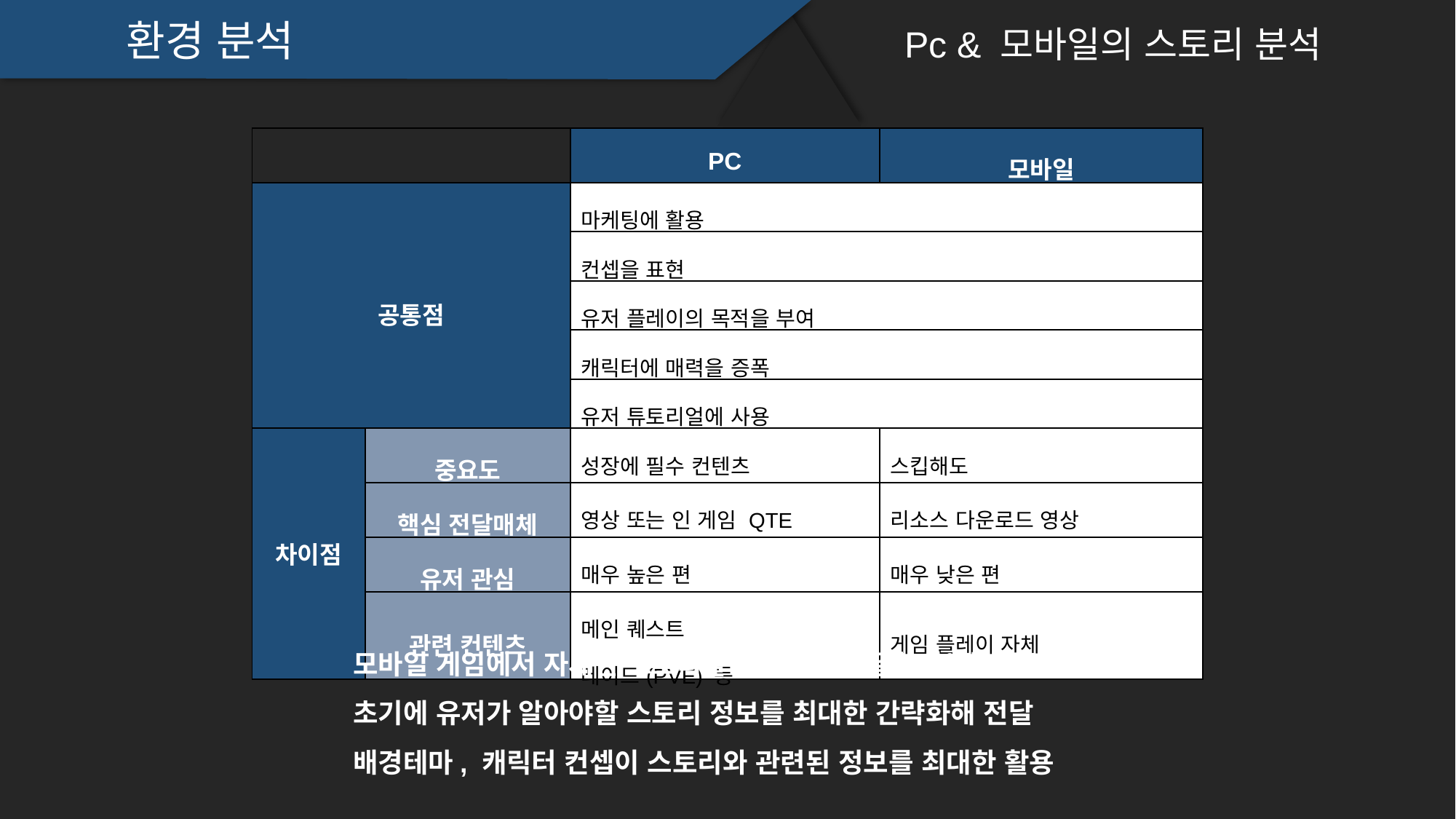

환경 분석
Pc & 모바일의 스토리 분석
|  |  | PC | 모바일 |
| --- | --- | --- | --- |
| 공통점 |  | 마케팅에 활용 |  |
|  |  | 컨셉을 표현 |  |
|  |  | 유저 플레이의 목적을 부여 |  |
|  |  | 캐릭터에 매력을 증폭 |  |
|  |  | 유저 튜토리얼에 사용 |  |
| 차이점 | 중요도 | 성장에 필수 컨텐츠 | 스킵해도 |
|  | 핵심 전달매체 | 영상 또는 인 게임 QTE | 리소스 다운로드 영상 |
|  | 유저 관심 | 매우 높은 편 | 매우 낮은 편 |
|  | 관련 컨텐츠 | 메인 퀘스트 레이드(PVE) 등 | 게임 플레이 자체 |
모바일 게임에서 자세한 스토리를 유저에게 전달하기에는 무리
초기에 유저가 알아야할 스토리 정보를 최대한 간략화해 전달
배경테마, 캐릭터 컨셉이 스토리와 관련된 정보를 최대한 활용